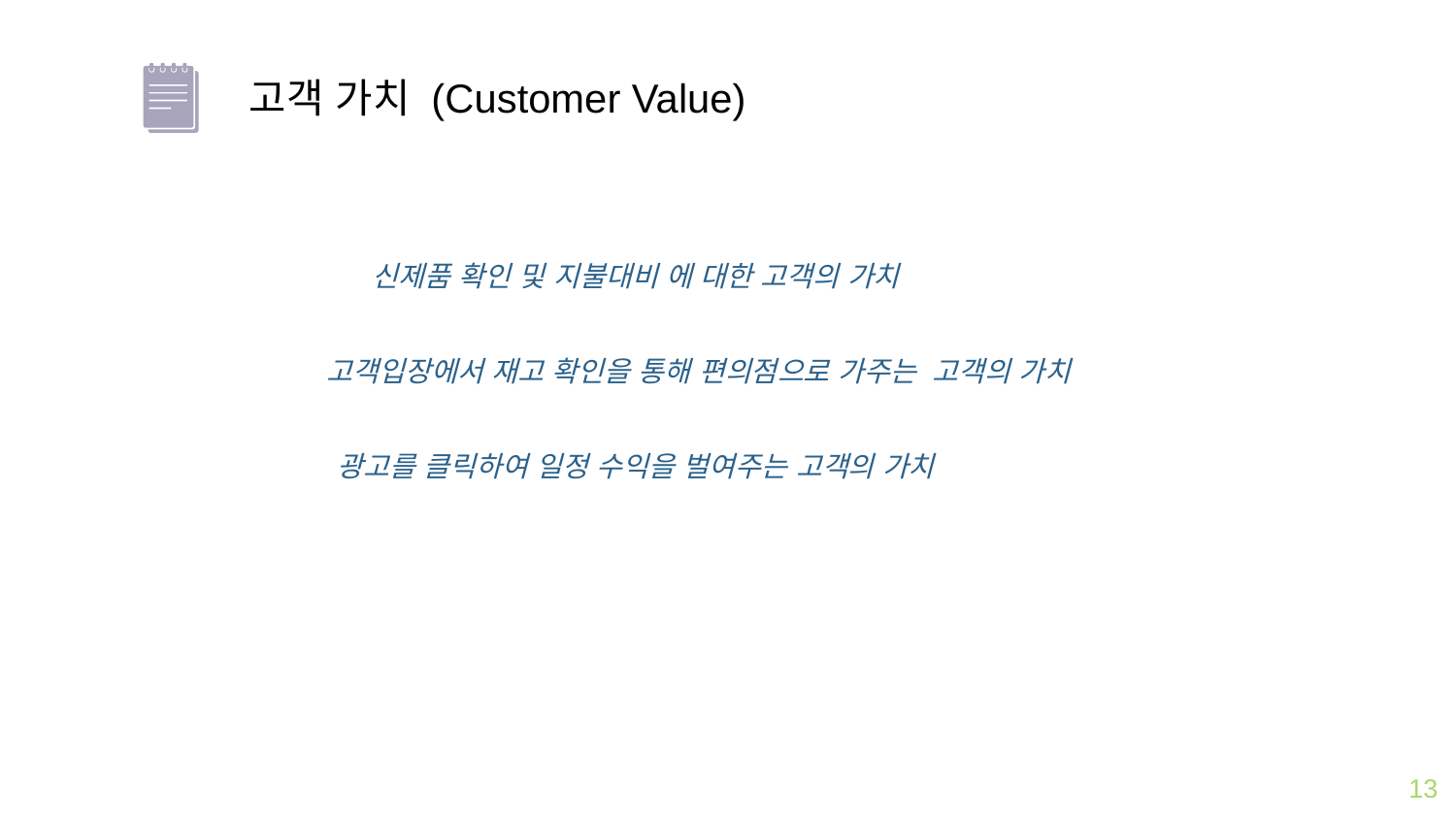

고객 가치 (Customer Value)
신제품 확인 및 지불대비 에 대한 고객의 가치
고객입장에서 재고 확인을 통해 편의점으로 가주는  고객의 가치
광고를 클릭하여 일정 수익을 벌여주는 고객의 가치
13